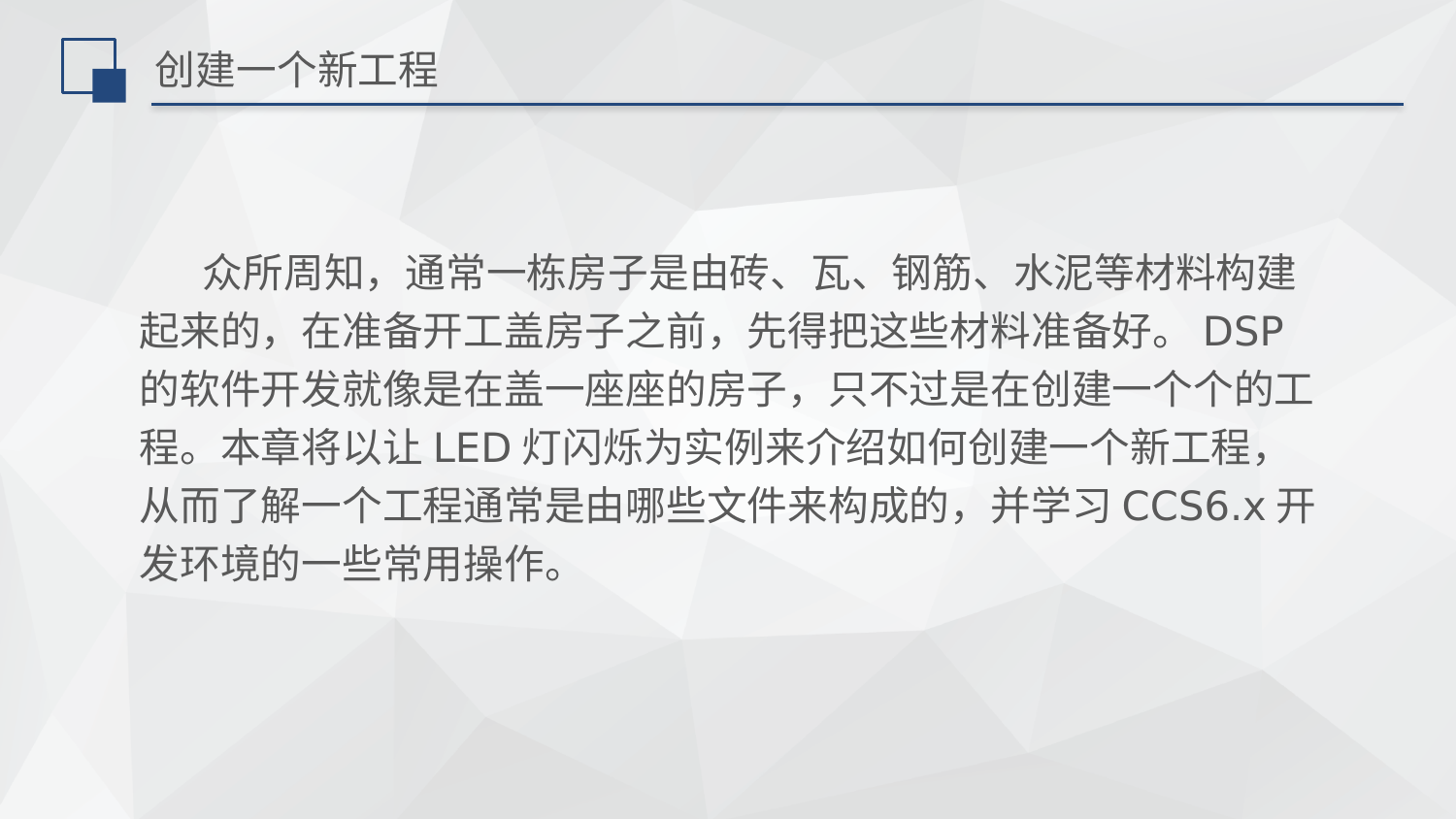

# 创建一个新工程
      众所周知，通常一栋房子是由砖、瓦、钢筋、水泥等材料构建起来的，在准备开工盖房子之前，先得把这些材料准备好。DSP的软件开发就像是在盖一座座的房子，只不过是在创建一个个的工程。本章将以让LED灯闪烁为实例来介绍如何创建一个新工程，从而了解一个工程通常是由哪些文件来构成的，并学习CCS6.x开发环境的一些常用操作。